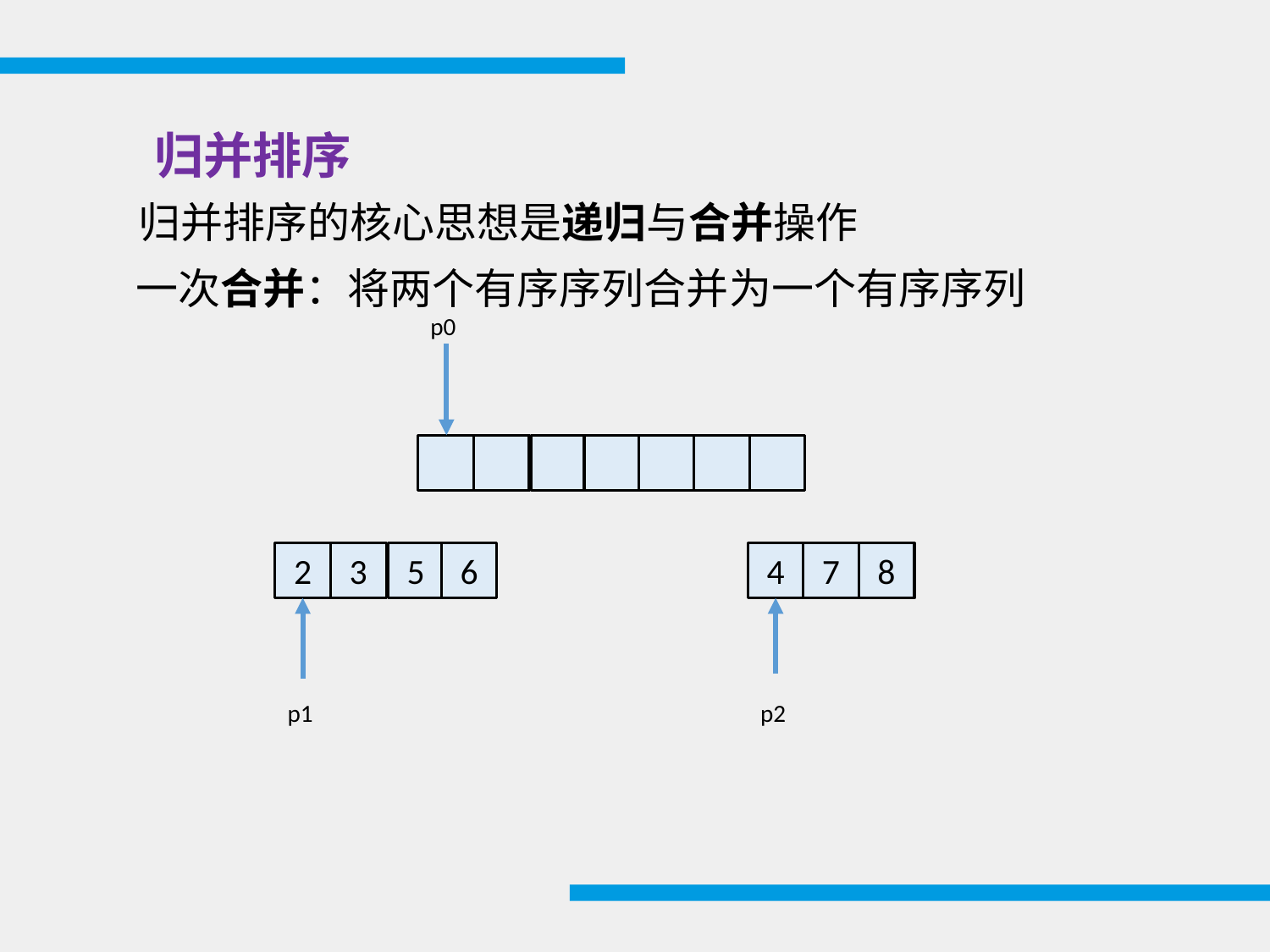

归并排序
归并排序的核心思想是递归与合并操作
一次合并：将两个有序序列合并为一个有序序列
p0

2
3
5
6
4
7
8
p2
p1